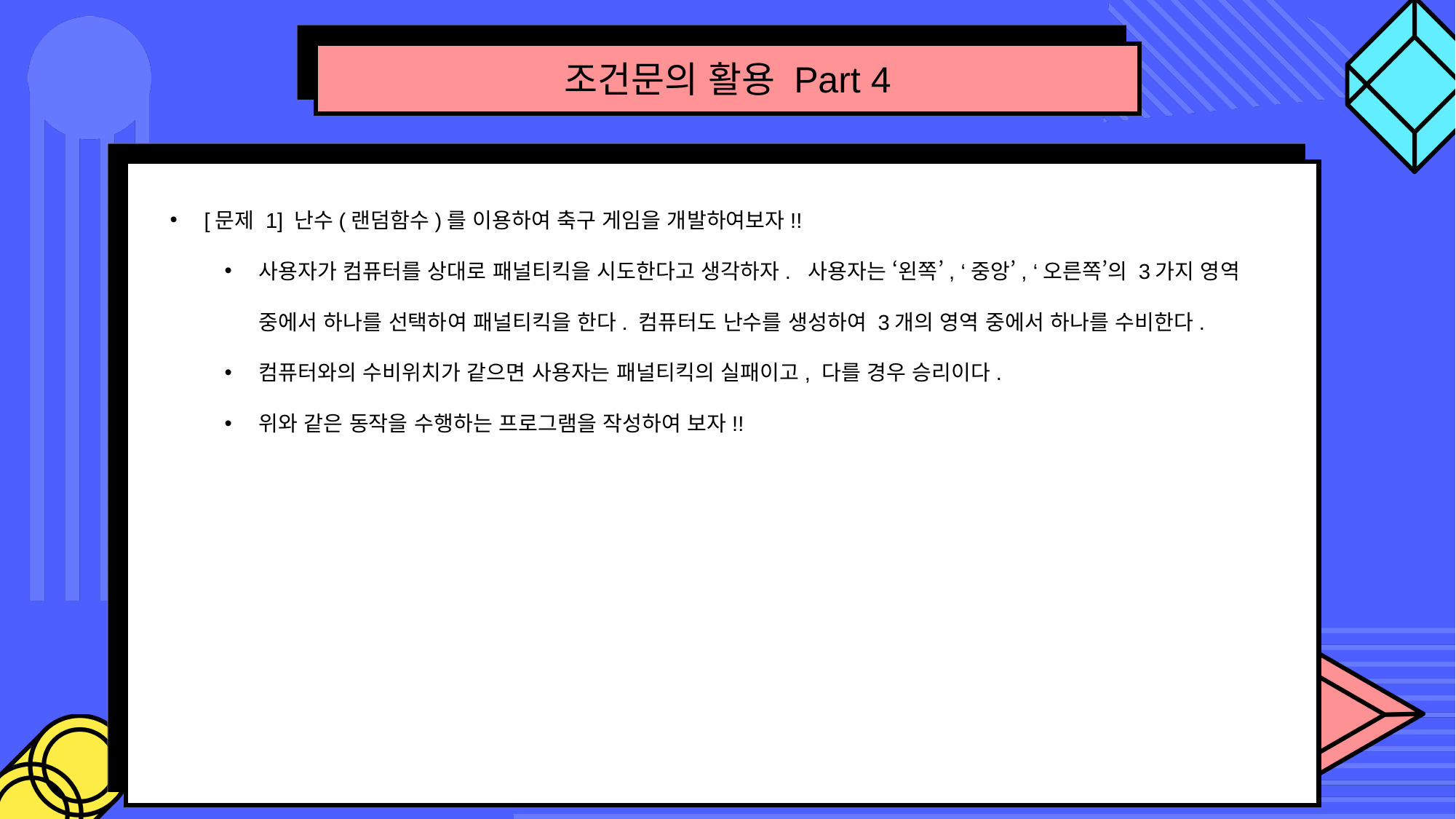

조건문의 활용 Part 4

[문제 1] 난수(랜덤함수)를 이용하여 축구 게임을 개발하여보자!!
사용자가 컴퓨터를 상대로 패널티킥을 시도한다고 생각하자.  사용자는 ‘왼쪽’, ‘중앙’, ‘오른쪽’의 3가지 영역 중에서 하나를 선택하여 패널티킥을 한다. 컴퓨터도 난수를 생성하여 3개의 영역 중에서 하나를 수비한다.
컴퓨터와의 수비위치가 같으면 사용자는 패널티킥의 실패이고, 다를 경우 승리이다.
위와 같은 동작을 수행하는 프로그램을 작성하여 보자!!